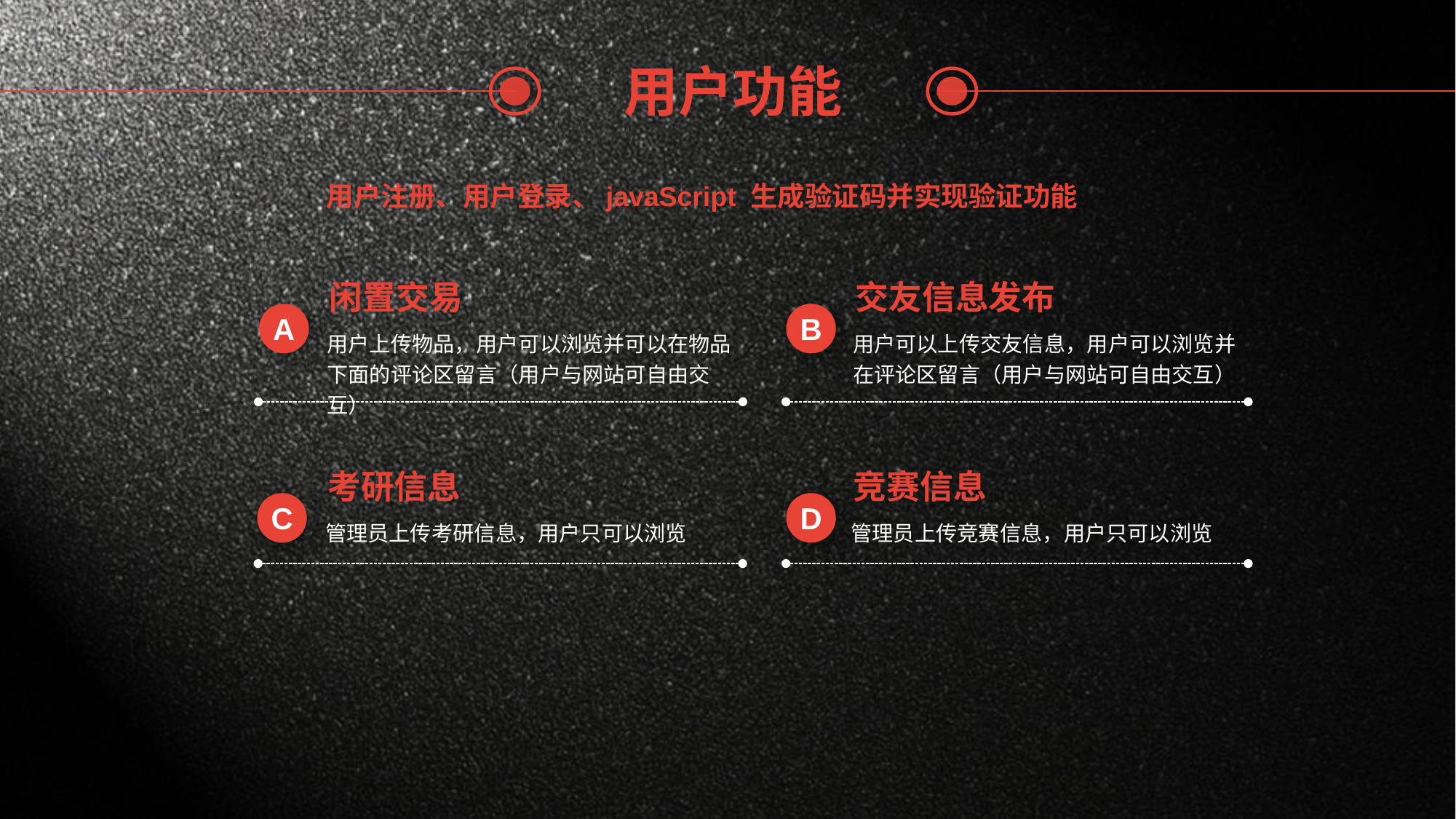

用户功能

用户注册、用户登录、javaScript 生成验证码并实现验证功能
闲置交易
交友信息发布
B

A
用户上传物品，用户可以浏览并可以在物品下面的评论区留言（用户与网站可自由交互）
用户可以上传交友信息，用户可以浏览并在评论区留言（用户与网站可自由交互）
考研信息
竞赛信息
D

C
管理员上传考研信息，用户只可以浏览
管理员上传竞赛信息，用户只可以浏览